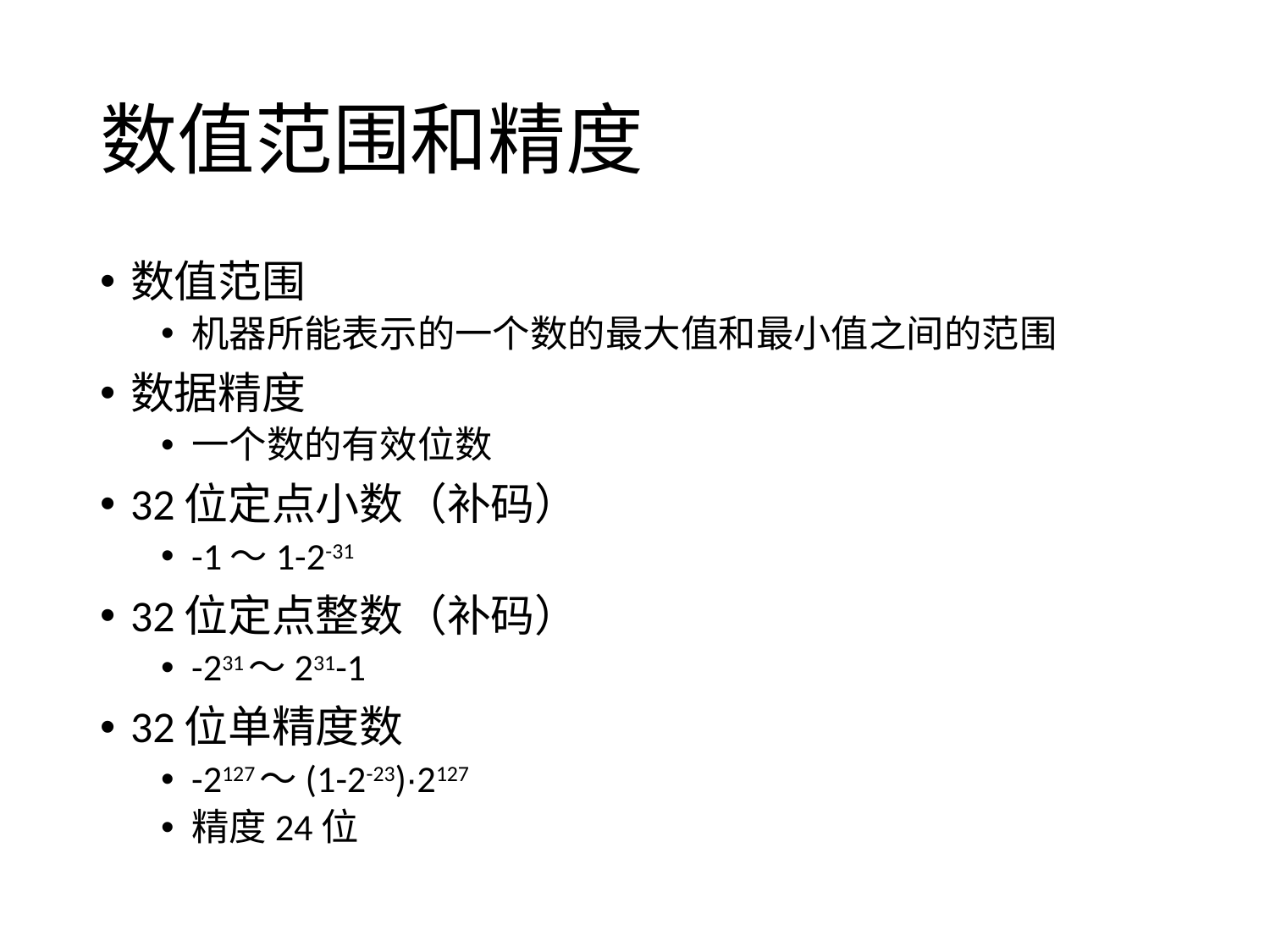

# 数值范围和精度
数值范围
机器所能表示的一个数的最大值和最小值之间的范围
数据精度
一个数的有效位数
32位定点小数（补码）
-1～1-2-31
32位定点整数（补码）
-231～231-1
32位单精度数
-2127～(1-2-23)∙2127
精度24位